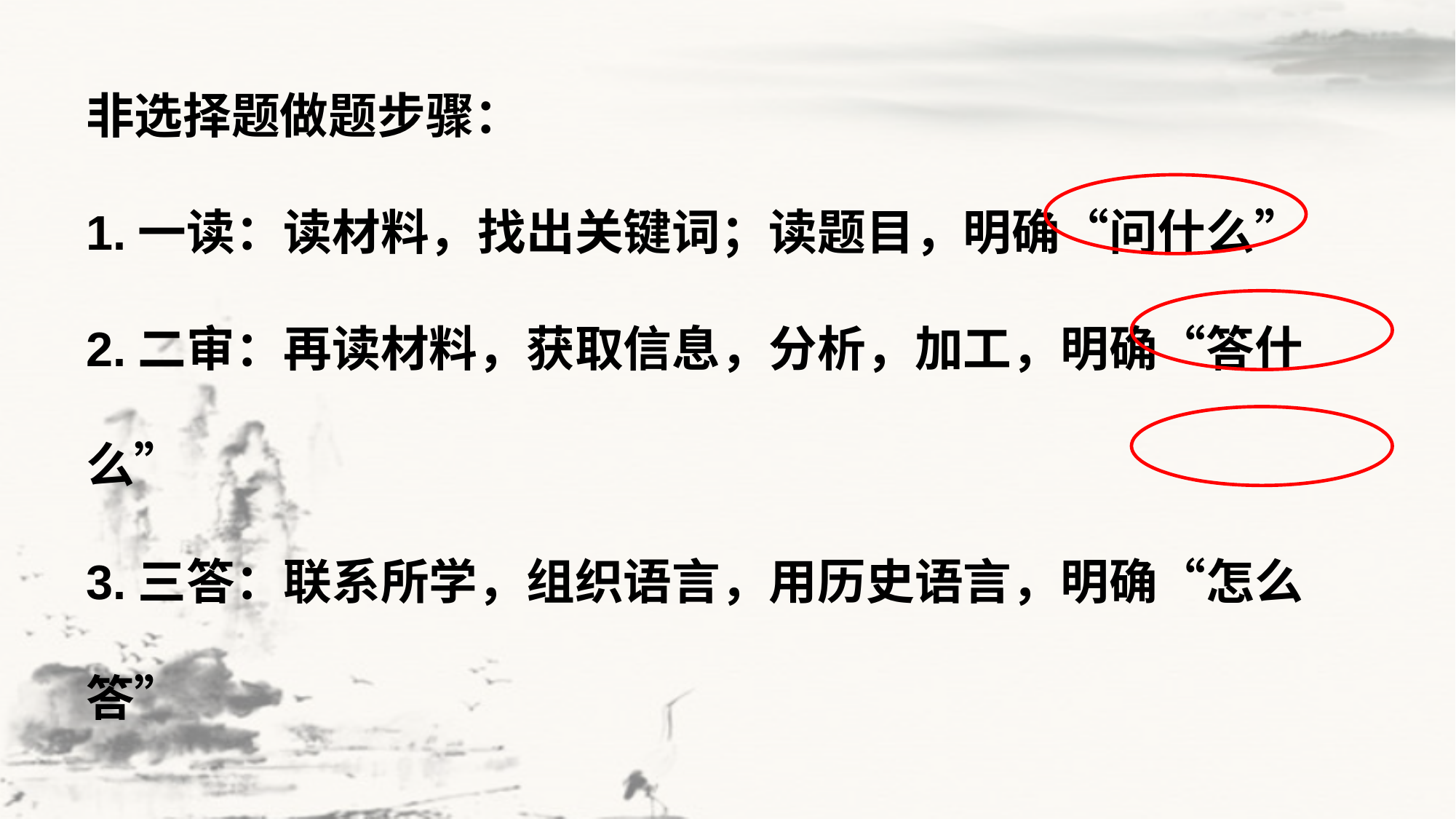

非选择题做题步骤：
1.一读：读材料，找出关键词；读题目，明确“问什么”
2.二审：再读材料，获取信息，分析，加工，明确“答什么”
3.三答：联系所学，组织语言，用历史语言，明确“怎么答”